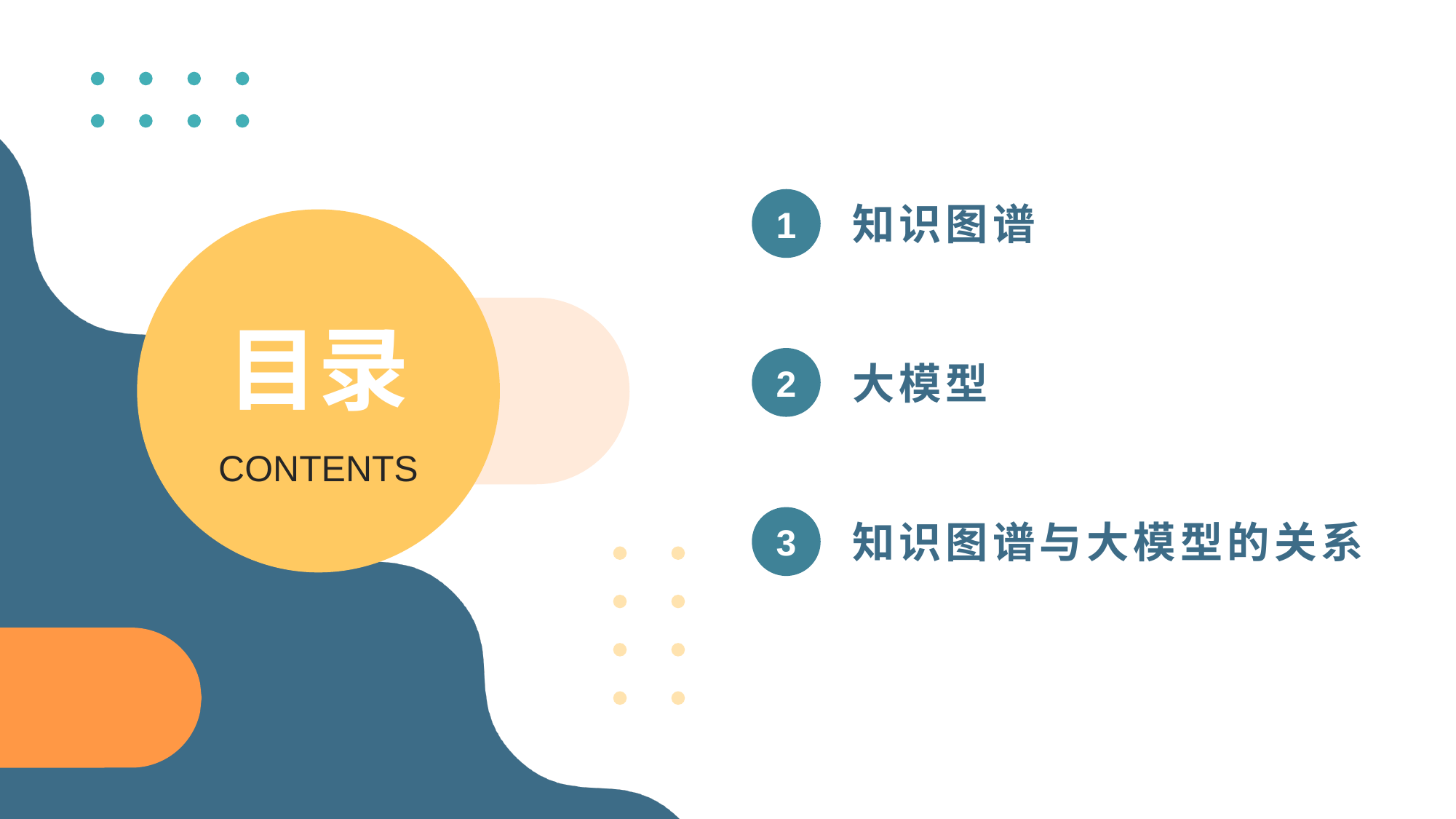

1
知识图谱
# 目录
2
大模型
CONTENTS
3
知识图谱与大模型的关系